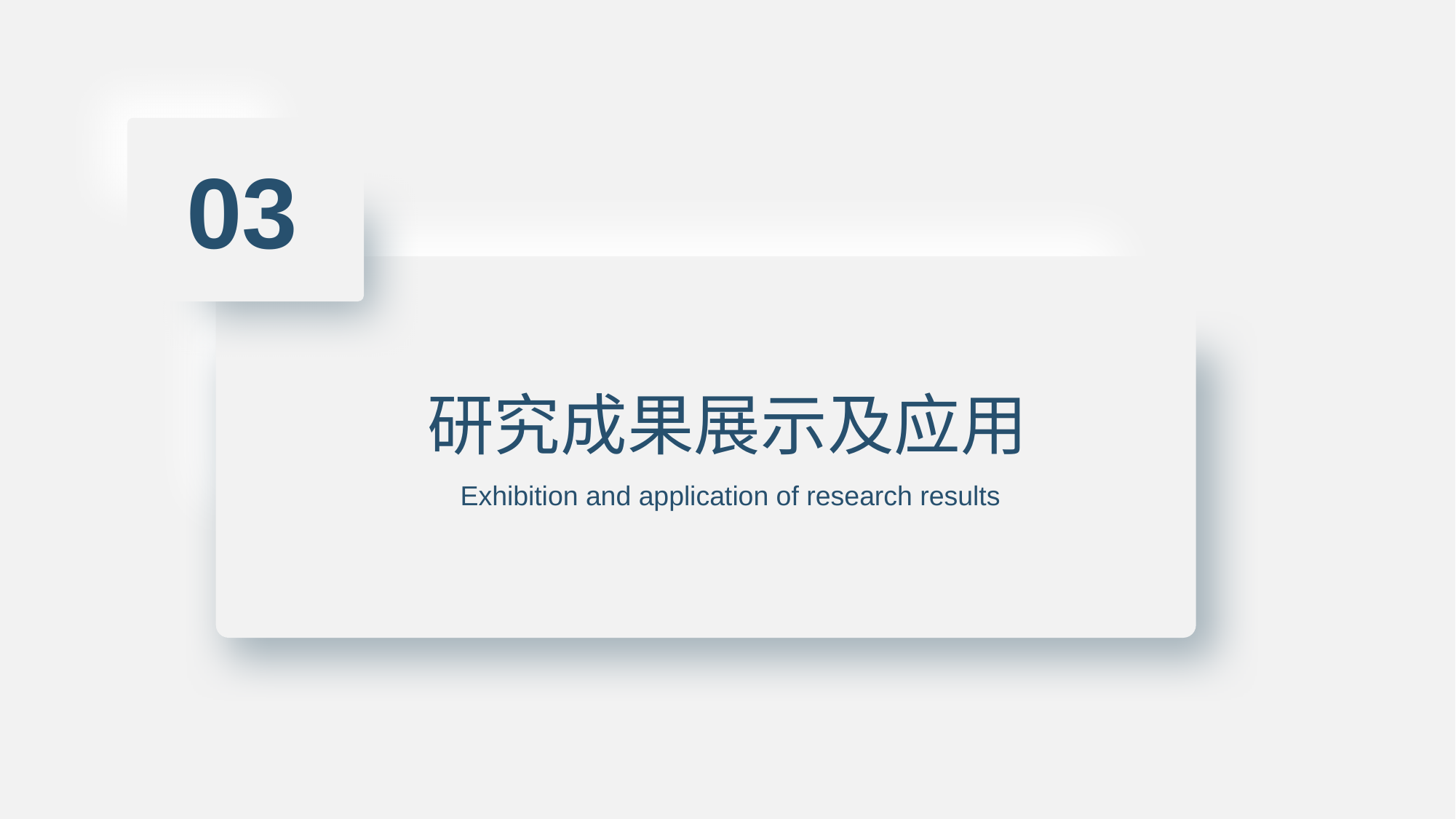

03

研究成果展示及应用
Exhibition and application of research results